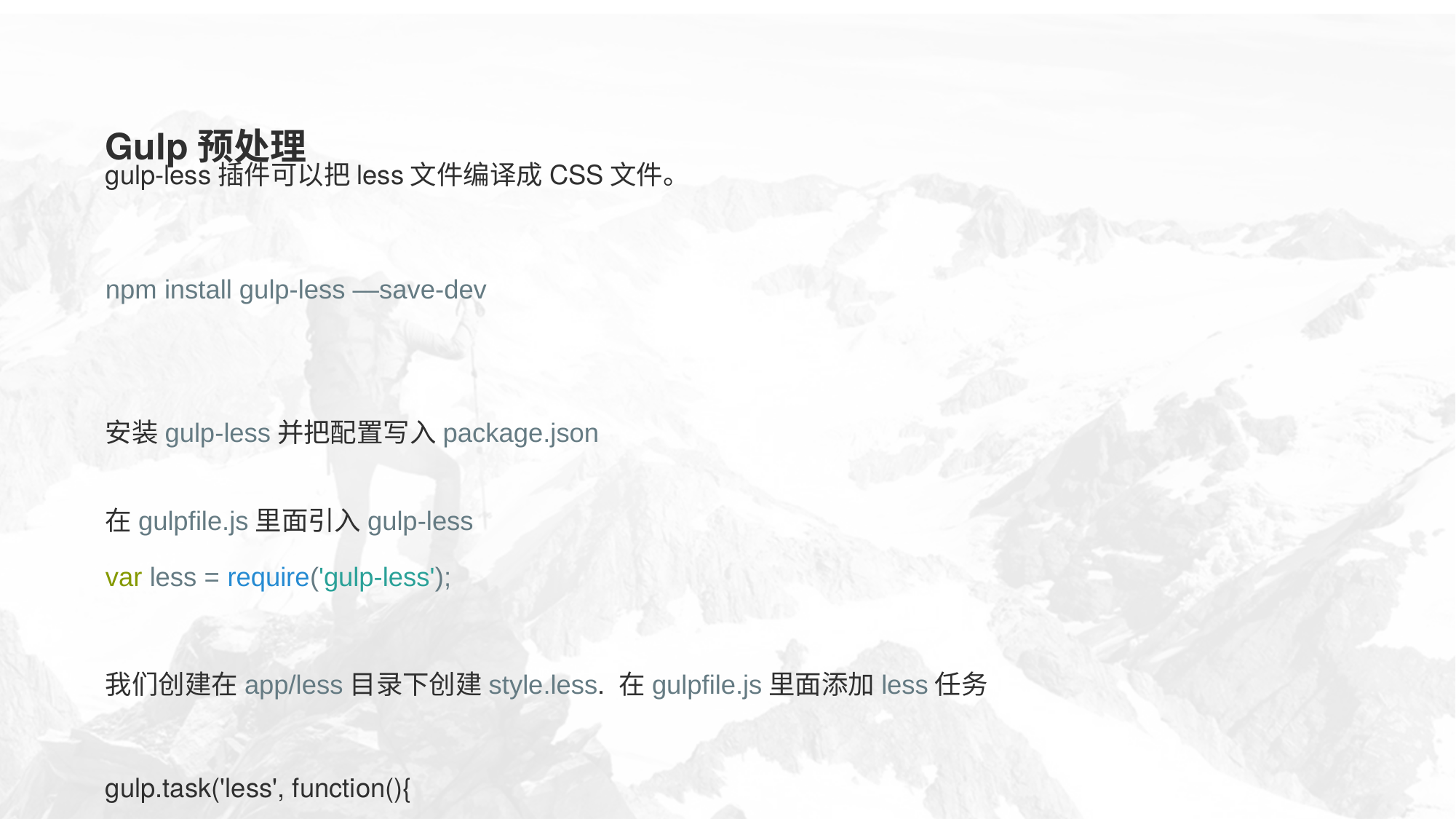

# Gulp预处理
gulp-less插件可以把less文件编译成CSS文件。

npm install gulp-less —save-dev

安装gulp-less并把配置写入package.json
在gulpfile.js里面引入gulp-less
var less = require('gulp-less');

我们创建在app/less目录下创建style.less. 在gulpfile.js里面添加less任务

gulp.task('less', function(){
  return gulp.src('app/less/style.less')
    .pipe(less()) // 用gulp-less编译less文件
    .pipe(gulp.dest(‘app/css'))
});
待处理文件app/less/style/less,用gulp-less编译后输出到 app/css目录